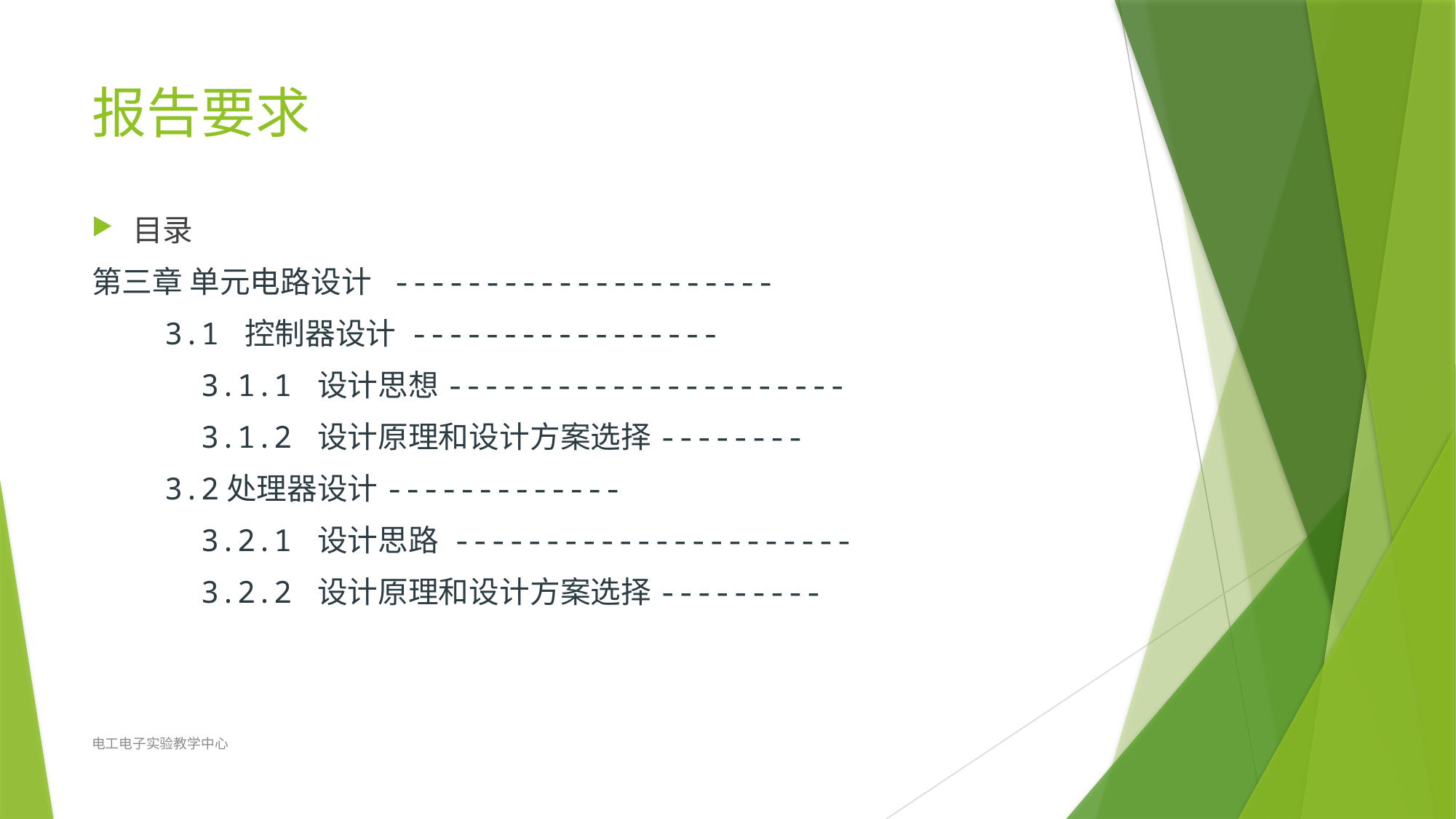

# 报告要求
目录
第三章 单元电路设计  ---------------------
    3.1 控制器设计 -----------------
      3.1.1 设计思想----------------------
      3.1.2 设计原理和设计方案选择--------
    3.2处理器设计-------------
      3.2.1 设计思路 ----------------------
      3.2.2 设计原理和设计方案选择---------
电工电子实验教学中心